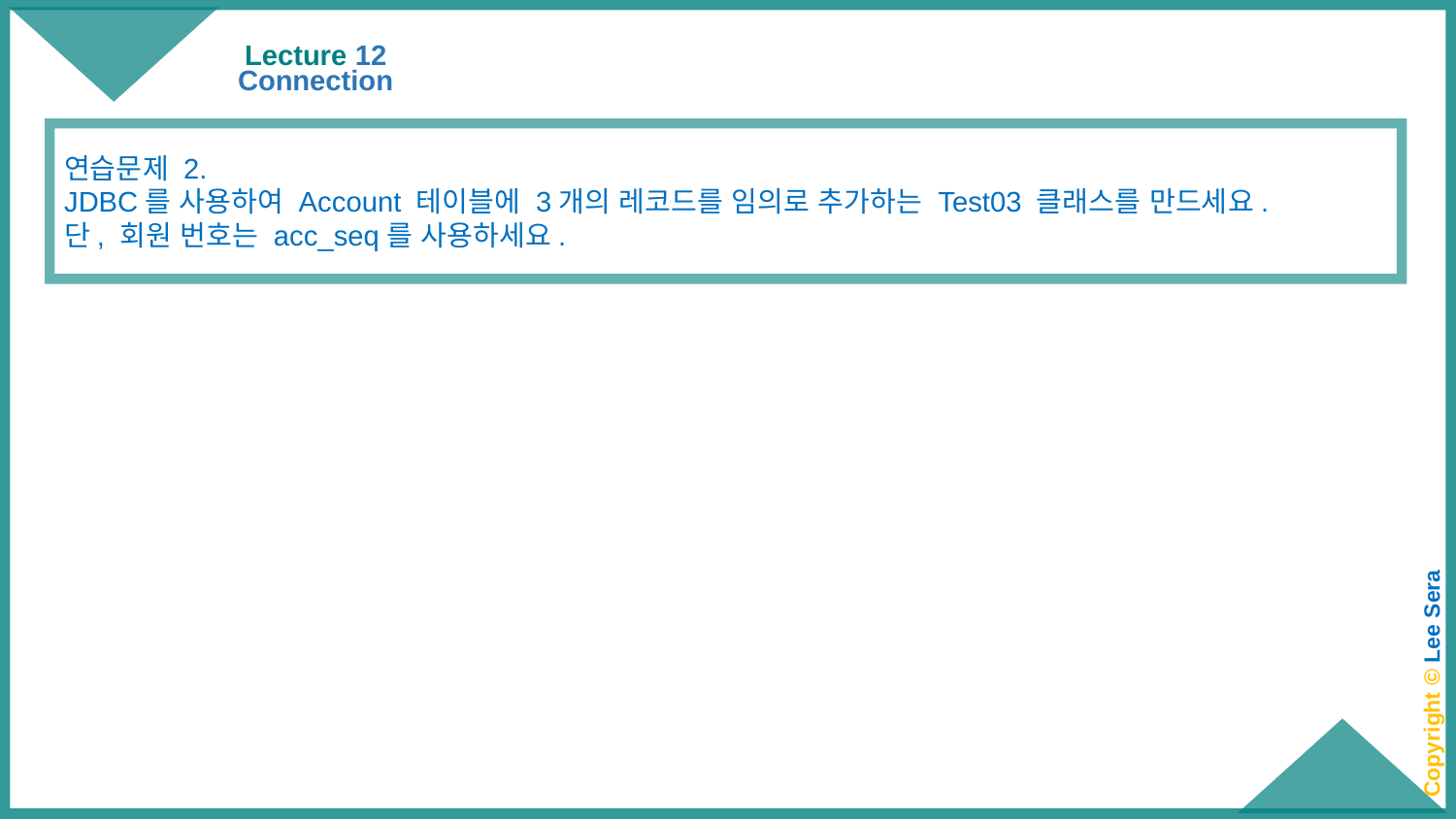

# Lecture 12
Connection
연습문제 2.
JDBC를 사용하여 Account 테이블에 3개의 레코드를 임의로 추가하는 Test03 클래스를 만드세요.
단, 회원 번호는 acc_seq를 사용하세요.
Copyright © Lee Sera